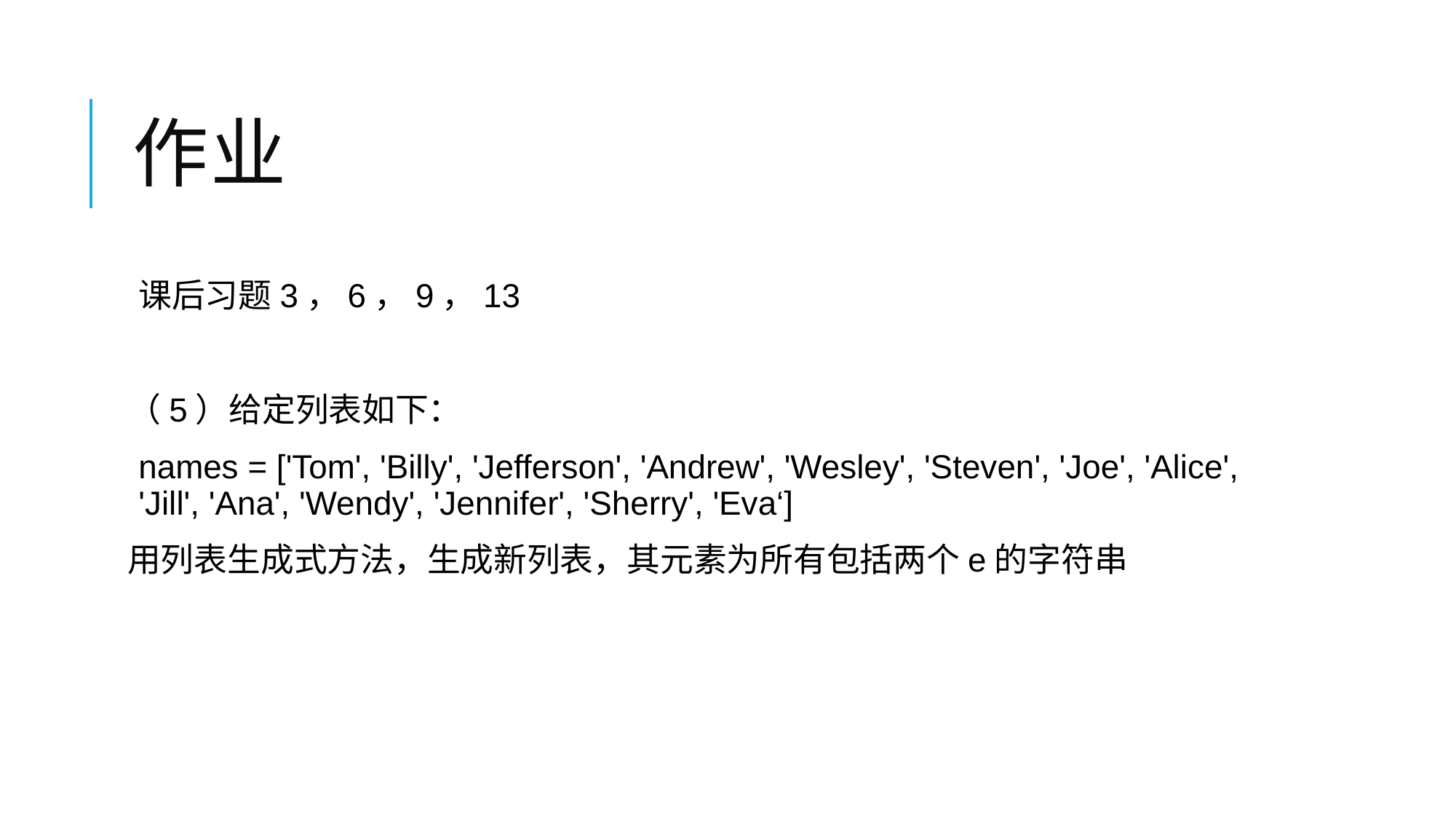

# 作业
课后习题3，6，9，13

（5）给定列表如下：
names = ['Tom', 'Billy', 'Jefferson', 'Andrew', 'Wesley', 'Steven', 'Joe', 'Alice', 'Jill', 'Ana', 'Wendy', 'Jennifer', 'Sherry', 'Eva‘]
用列表生成式方法，生成新列表，其元素为所有包括两个e的字符串